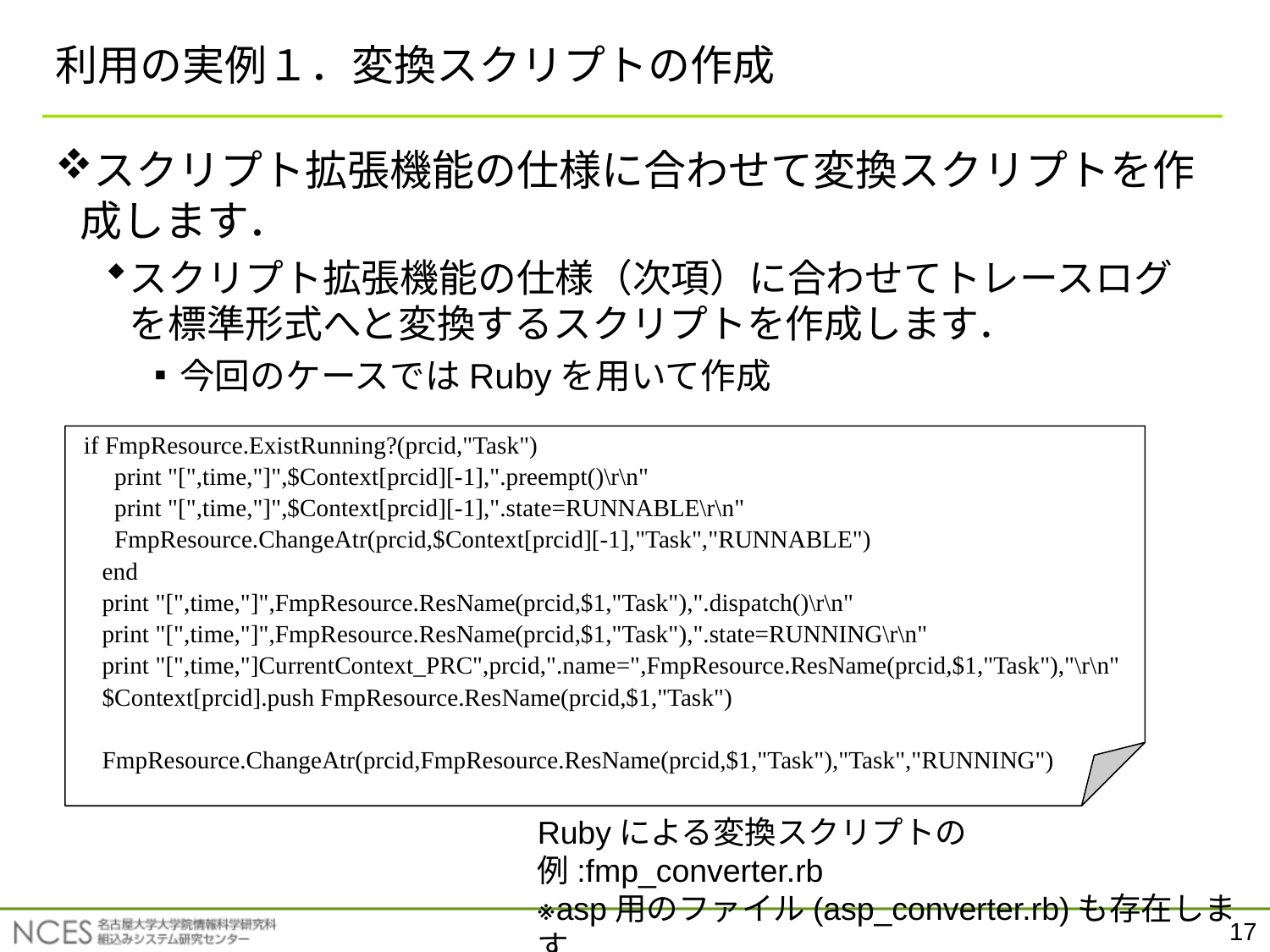

# 利用の実例１．変換スクリプトの作成
スクリプト拡張機能の仕様に合わせて変換スクリプトを作成します．
スクリプト拡張機能の仕様（次項）に合わせてトレースログを標準形式へと変換するスクリプトを作成します．
今回のケースではRubyを用いて作成

 if FmpResource.ExistRunning?(prcid,"Task")
      print "[",time,"]",$Context[prcid][-1],".preempt()\r\n"
      print "[",time,"]",$Context[prcid][-1],".state=RUNNABLE\r\n"
      FmpResource.ChangeAtr(prcid,$Context[prcid][-1],"Task","RUNNABLE")
    end
    print "[",time,"]",FmpResource.ResName(prcid,$1,"Task"),".dispatch()\r\n"
    print "[",time,"]",FmpResource.ResName(prcid,$1,"Task"),".state=RUNNING\r\n"
    print "[",time,"]CurrentContext_PRC",prcid,".name=",FmpResource.ResName(prcid,$1,"Task"),"\r\n"
    $Context[prcid].push FmpResource.ResName(prcid,$1,"Task")

    FmpResource.ChangeAtr(prcid,FmpResource.ResName(prcid,$1,"Task"),"Task","RUNNING")
Rubyによる変換スクリプトの例:fmp_converter.rb
※asp用のファイル(asp_converter.rb)も存在します．
17